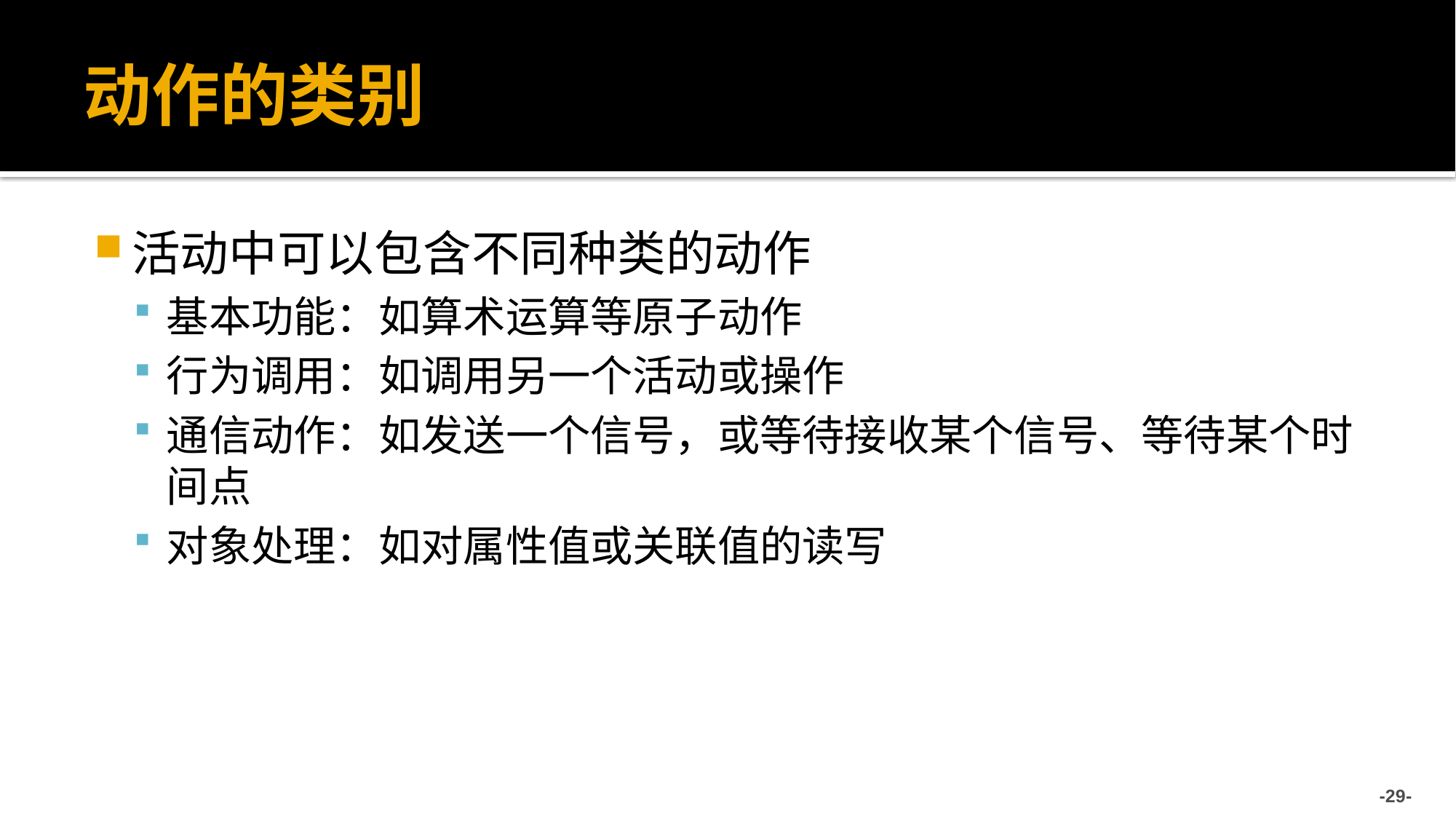

# 动作的类别
活动中可以包含不同种类的动作
基本功能：如算术运算等原子动作
行为调用：如调用另一个活动或操作
通信动作：如发送一个信号，或等待接收某个信号、等待某个时间点
对象处理：如对属性值或关联值的读写
-29-